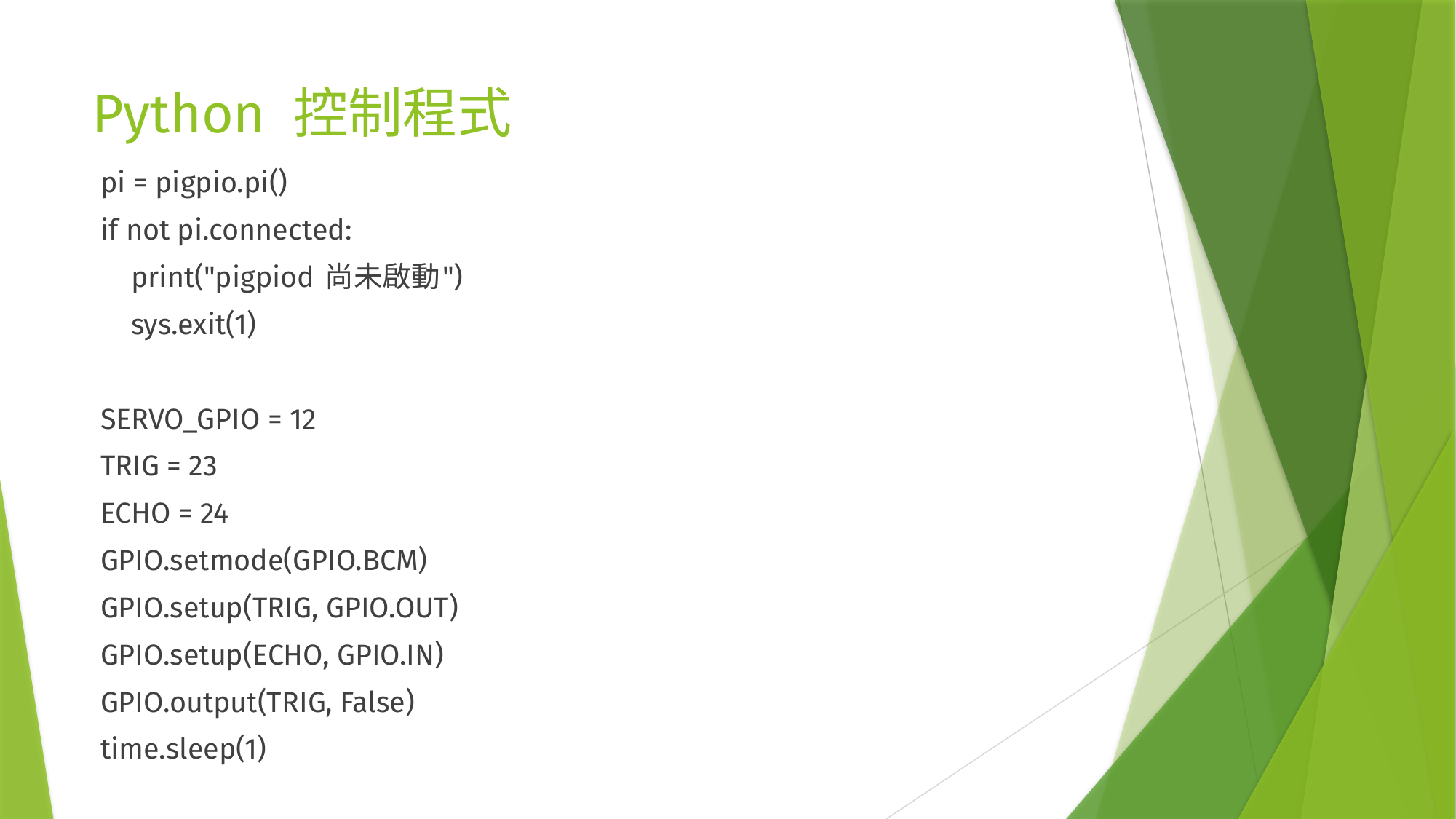

# Python 控制程式
pi = pigpio.pi()
if not pi.connected:
    print("pigpiod 尚未啟動")
    sys.exit(1)

SERVO_GPIO = 12
TRIG = 23
ECHO = 24
GPIO.setmode(GPIO.BCM)
GPIO.setup(TRIG, GPIO.OUT)
GPIO.setup(ECHO, GPIO.IN)
GPIO.output(TRIG, False)
time.sleep(1)